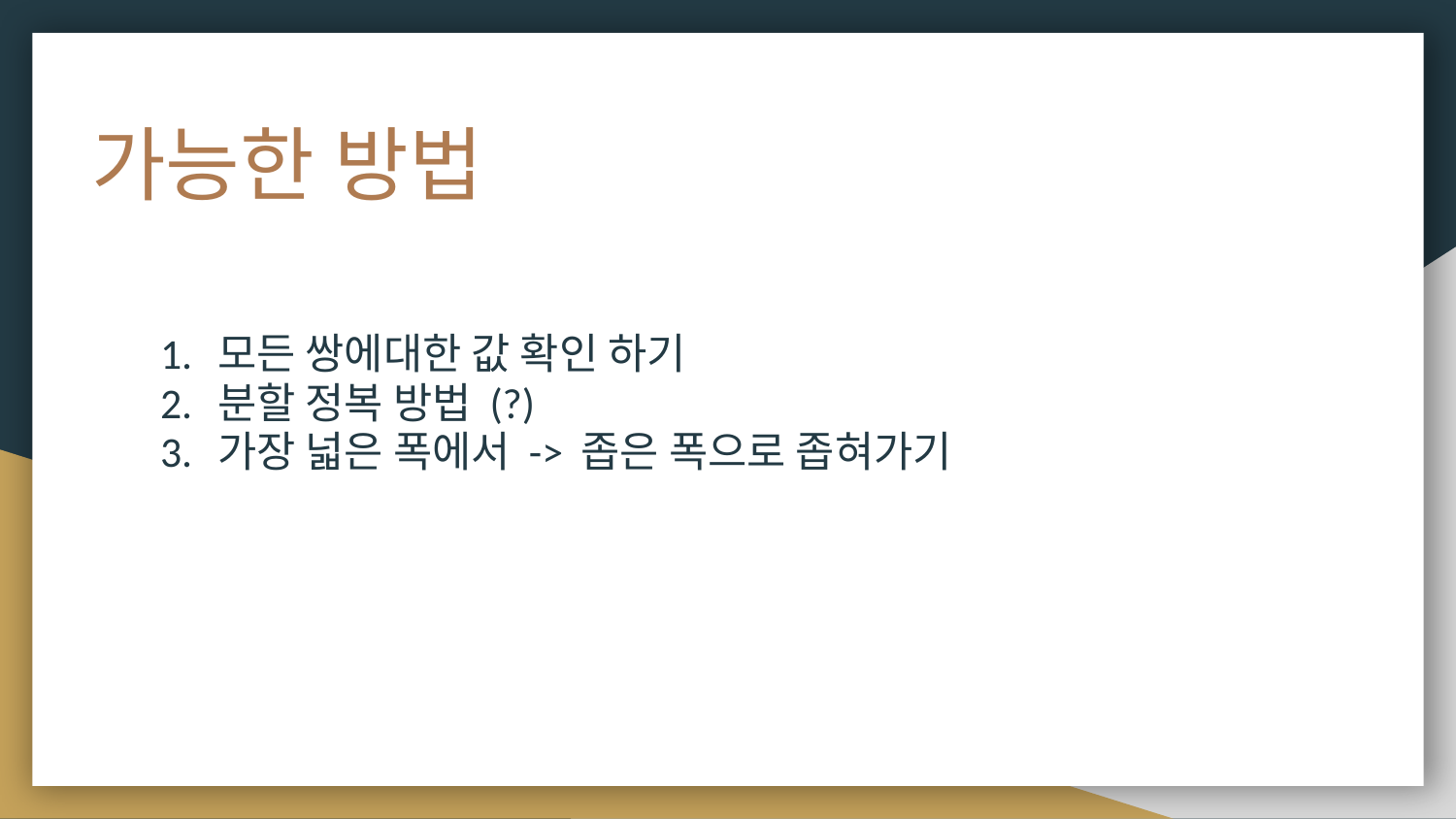

# 가능한 방법
모든 쌍에대한 값 확인 하기
분할 정복 방법 (?)
가장 넓은 폭에서 -> 좁은 폭으로 좁혀가기